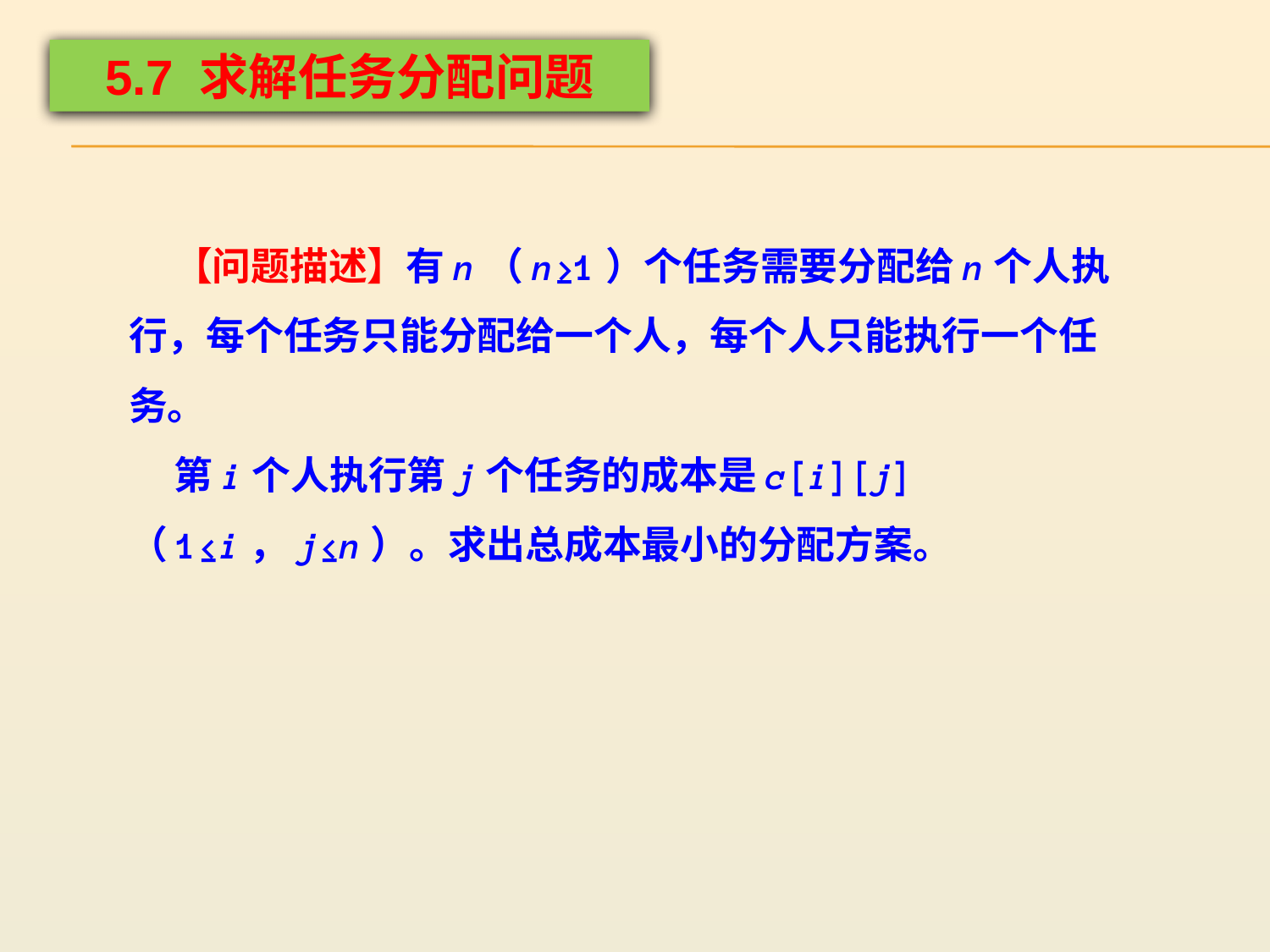

5.7 求解任务分配问题
    【问题描述】有n（n≥1）个任务需要分配给n个人执行，每个任务只能分配给一个人，每个人只能执行一个任务。
    第i个人执行第j个任务的成本是c[i][j]（1≤i，j≤n）。求出总成本最小的分配方案。